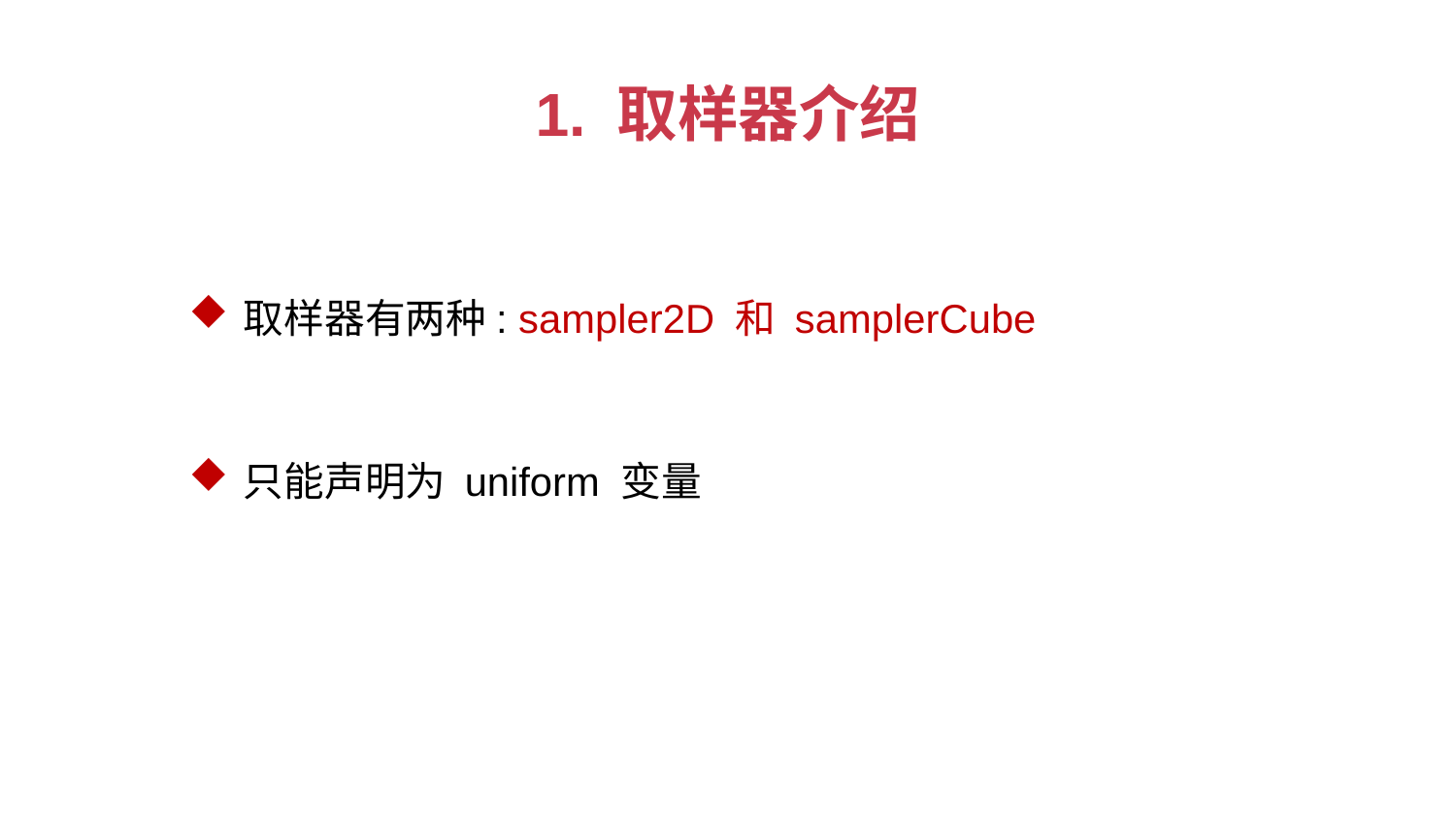

1. 取样器介绍
取样器有两种: sampler2D 和 samplerCube
只能声明为 uniform 变量